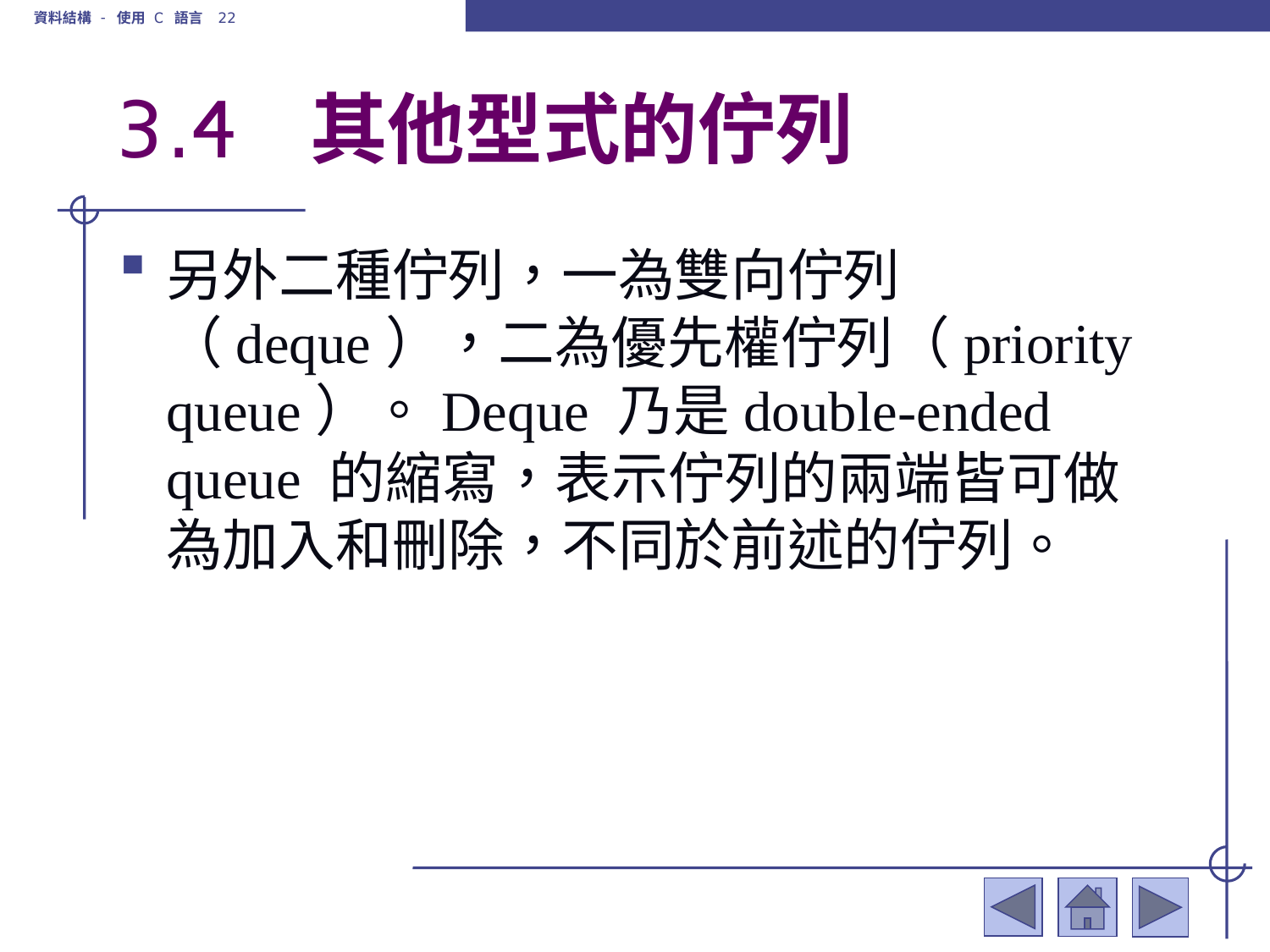

資料結構 - 使用 C 語言   22
# 3.4	  其他型式的佇列
另外二種佇列，一為雙向佇列（deque），二為優先權佇列（priority queue）。Deque 乃是double-ended queue 的縮寫，表示佇列的兩端皆可做為加入和刪除，不同於前述的佇列。